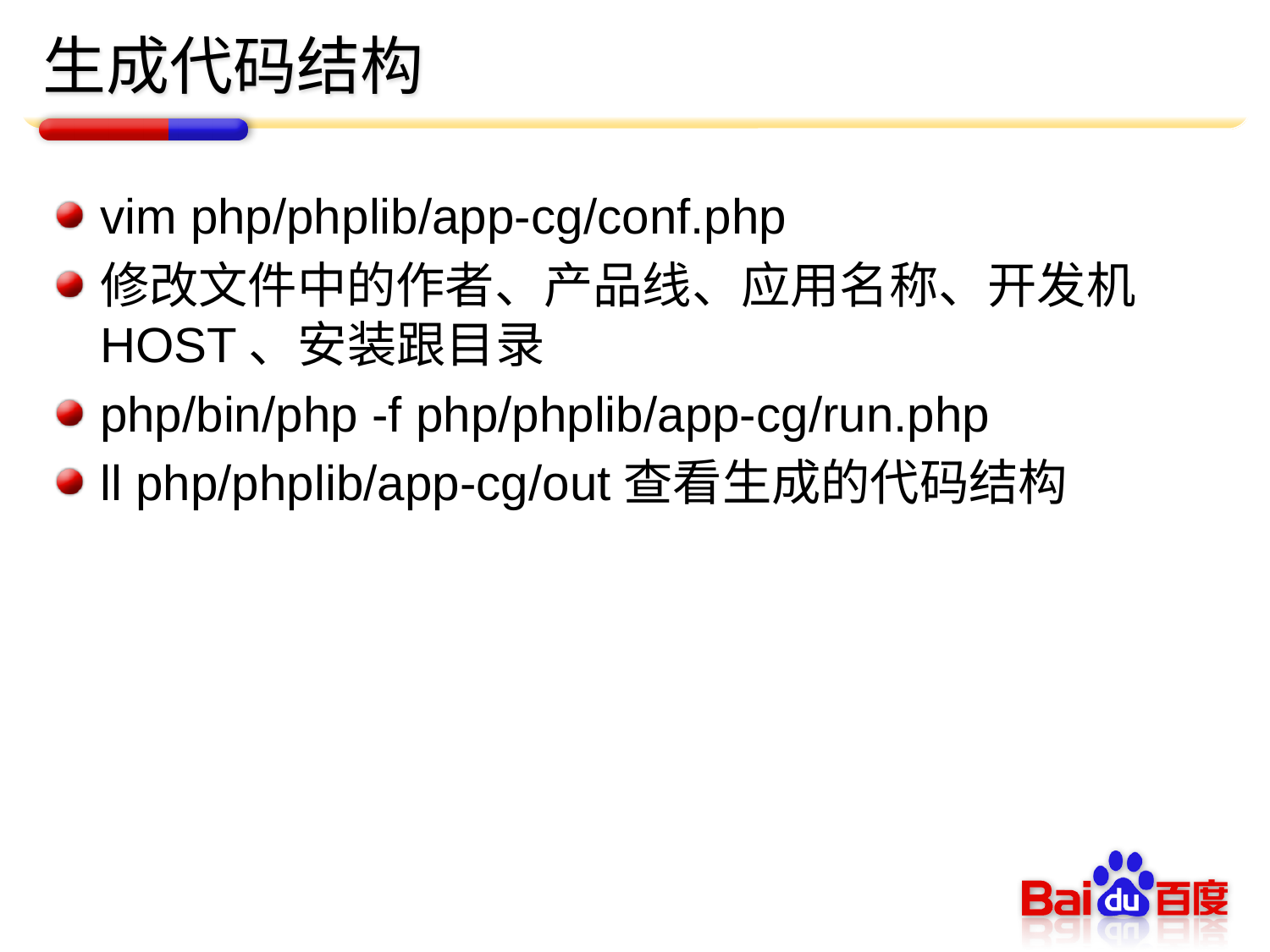

# 生成代码结构
vim php/phplib/app-cg/conf.php
修改文件中的作者、产品线、应用名称、开发机HOST、安装跟目录
php/bin/php -f php/phplib/app-cg/run.php
ll php/phplib/app-cg/out查看生成的代码结构